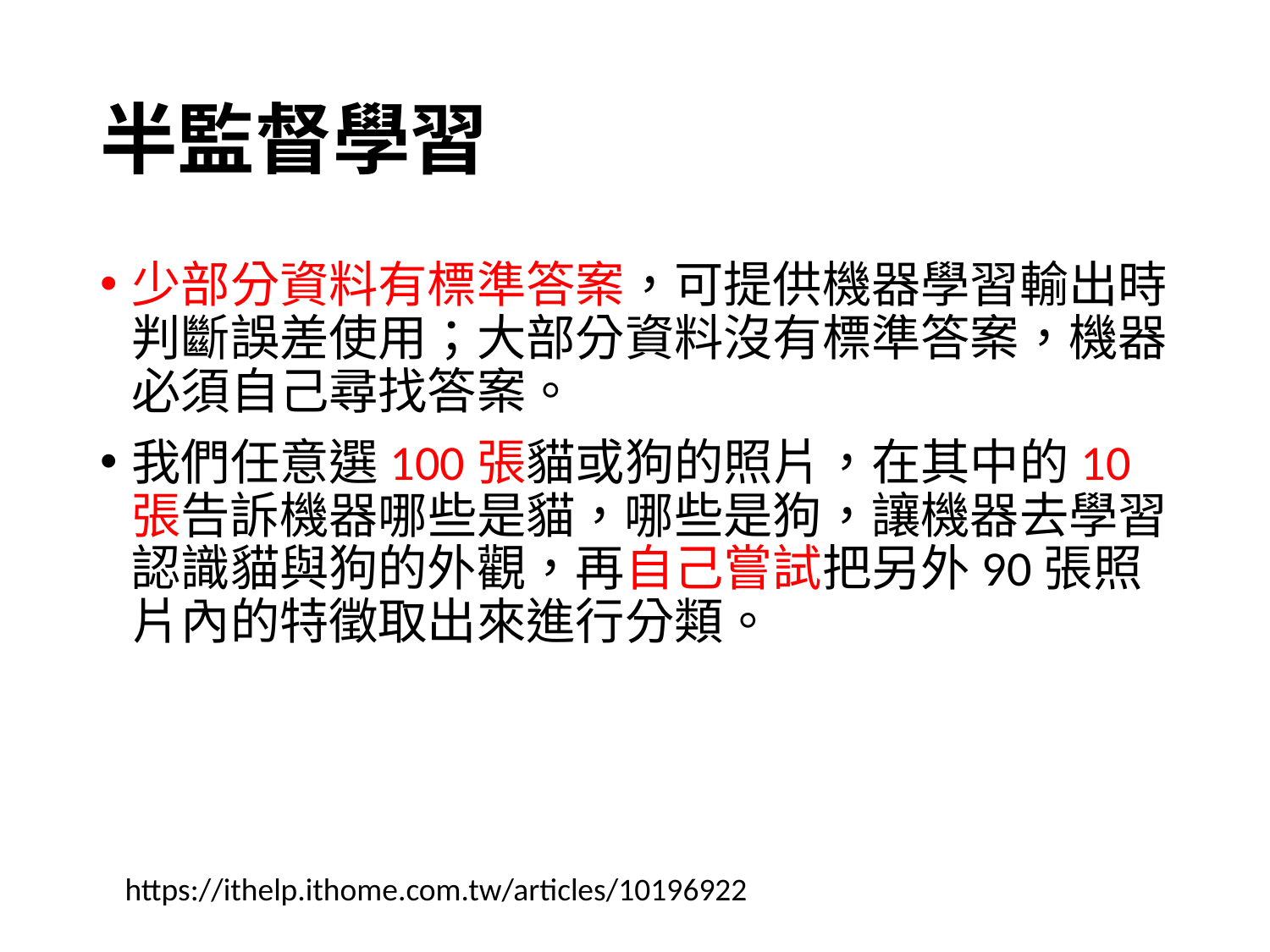

# 半監督學習
少部分資料有標準答案，可提供機器學習輸出時判斷誤差使用；大部分資料沒有標準答案，機器必須自己尋找答案。
我們任意選100張貓或狗的照片，在其中的10張告訴機器哪些是貓，哪些是狗，讓機器去學習認識貓與狗的外觀，再自己嘗試把另外90張照片內的特徵取出來進行分類。
https://ithelp.ithome.com.tw/articles/10196922